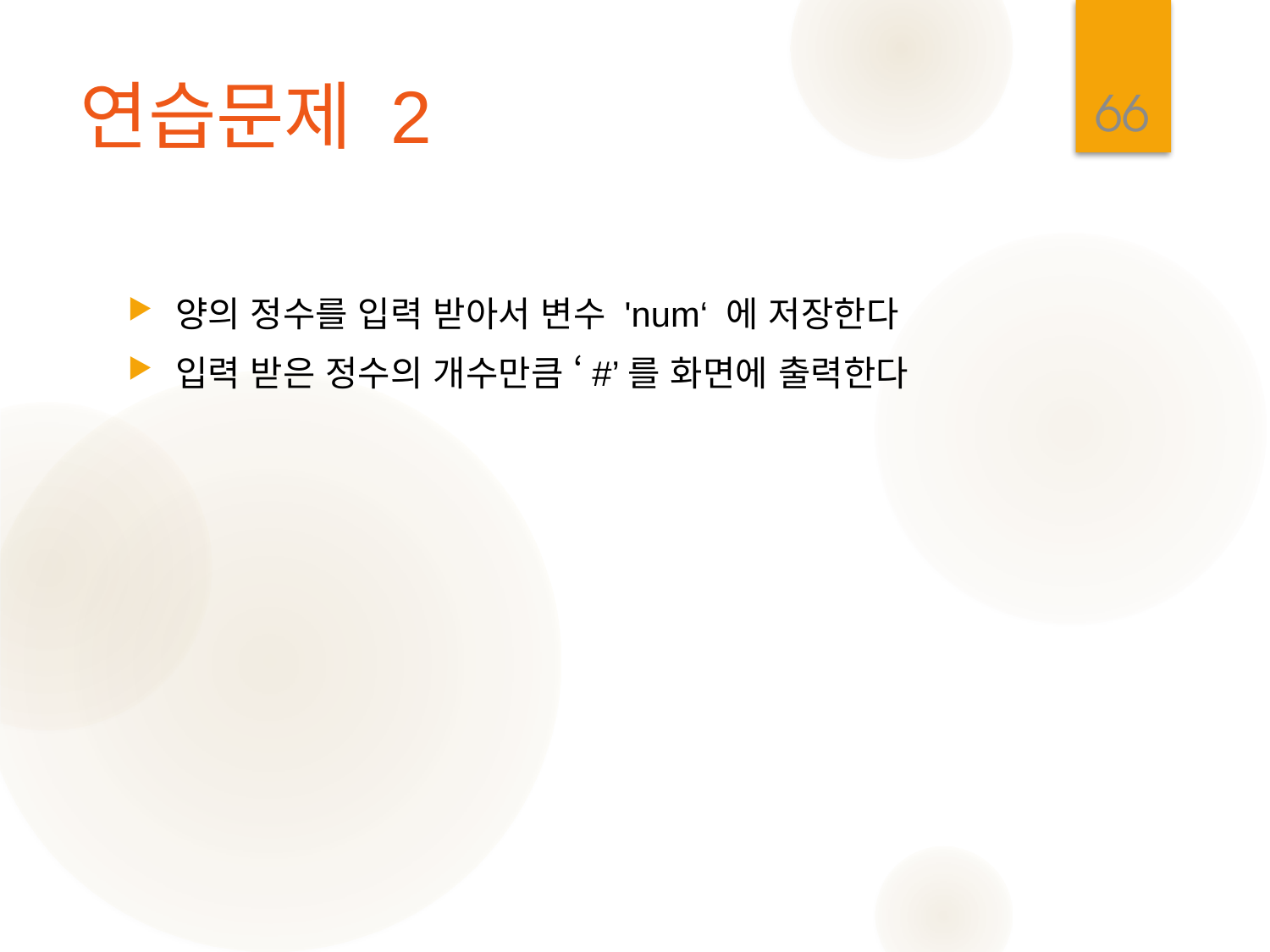

66
# 연습문제 2
양의 정수를 입력 받아서 변수 'num‘ 에 저장한다
입력 받은 정수의 개수만큼 ‘#’를 화면에 출력한다